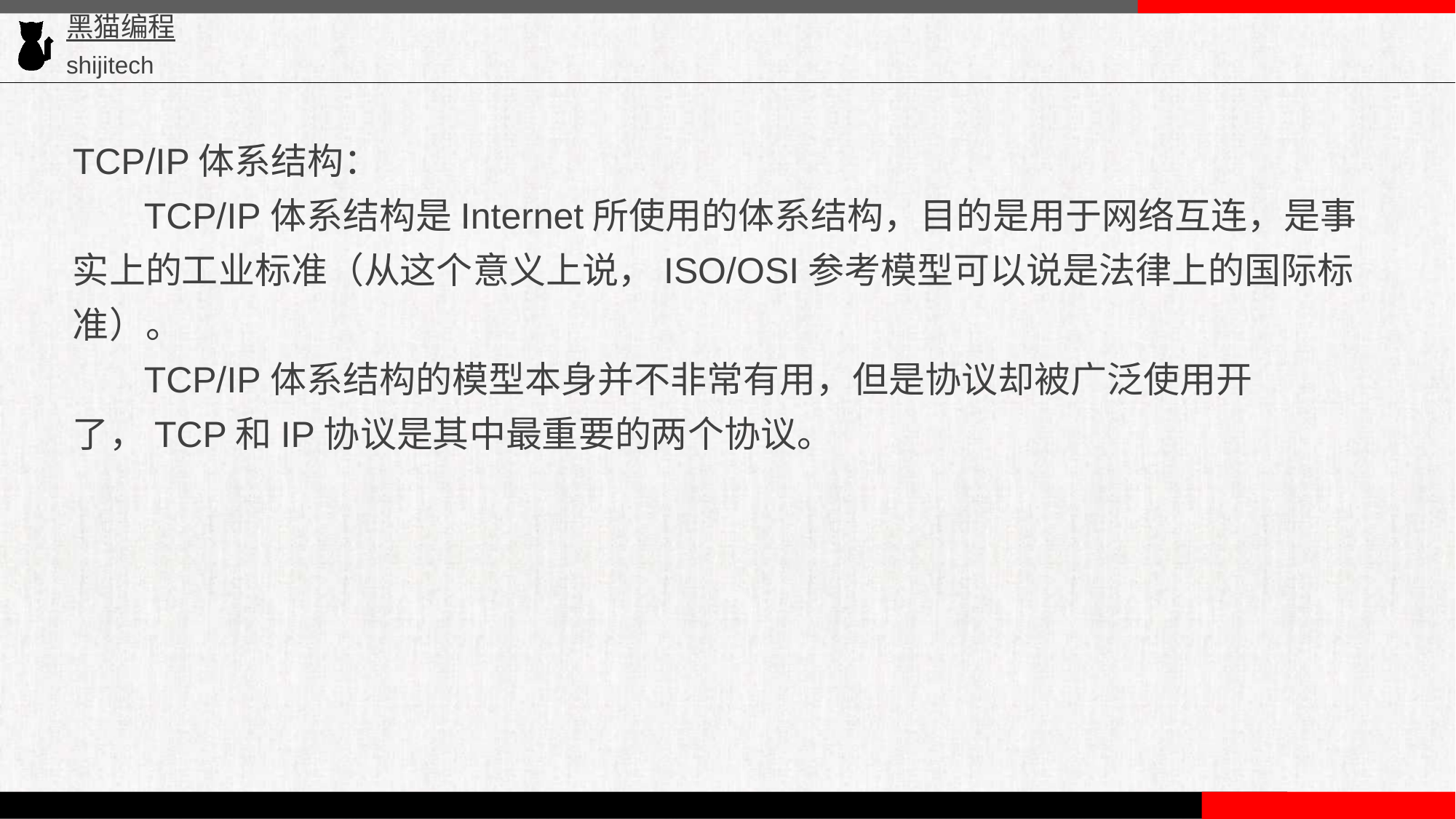

TCP/IP体系结构：
       TCP/IP体系结构是Internet所使用的体系结构，目的是用于网络互连，是事实上的工业标准（从这个意义上说，ISO/OSI参考模型可以说是法律上的国际标准）。
       TCP/IP体系结构的模型本身并不非常有用，但是协议却被广泛使用开了，TCP和IP协议是其中最重要的两个协议。